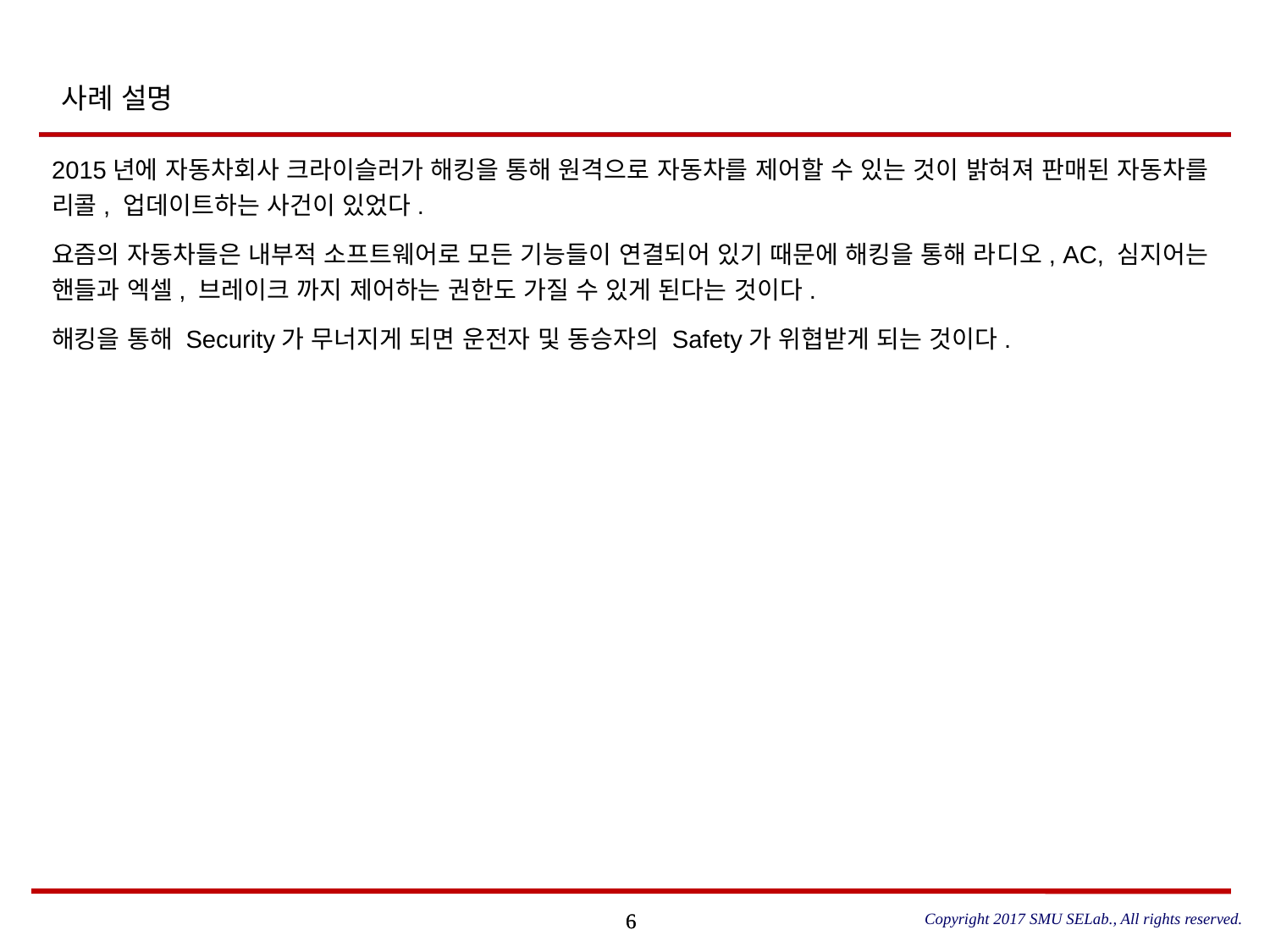

# 사례 설명
2015년에 자동차회사 크라이슬러가 해킹을 통해 원격으로 자동차를 제어할 수 있는 것이 밝혀져 판매된 자동차를 리콜, 업데이트하는 사건이 있었다.
요즘의 자동차들은 내부적 소프트웨어로 모든 기능들이 연결되어 있기 때문에 해킹을 통해 라디오, AC, 심지어는 핸들과 엑셀, 브레이크 까지 제어하는 권한도 가질 수 있게 된다는 것이다.
해킹을 통해 Security가 무너지게 되면 운전자 및 동승자의 Safety가 위협받게 되는 것이다.
Copyright 2017 SMU SELab., All rights reserved.